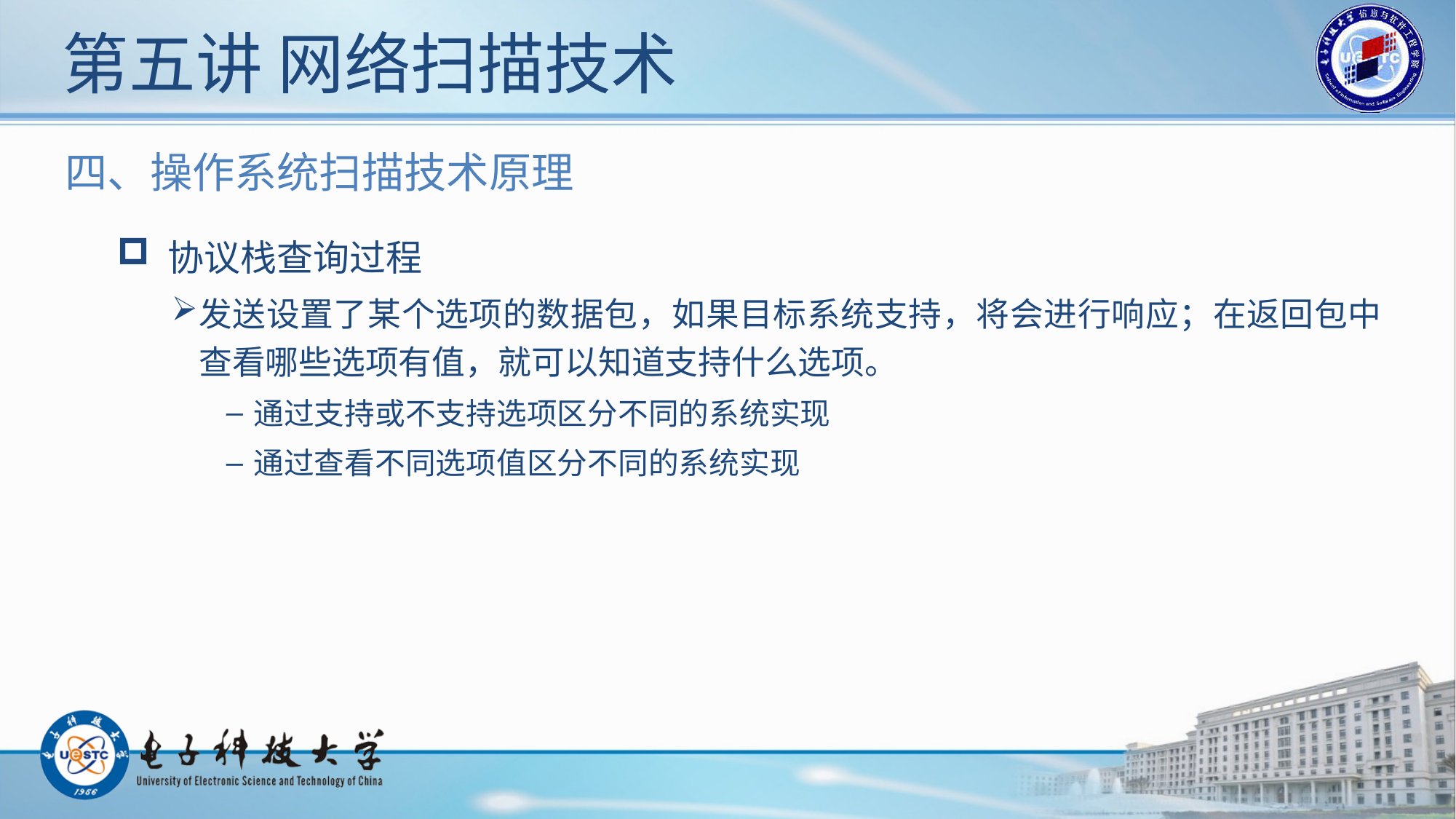

# 第五讲 网络扫描技术
四、操作系统扫描技术原理
 协议栈查询过程
发送设置了某个选项的数据包，如果目标系统支持，将会进行响应；在返回包中查看哪些选项有值，就可以知道支持什么选项。
通过支持或不支持选项区分不同的系统实现
通过查看不同选项值区分不同的系统实现